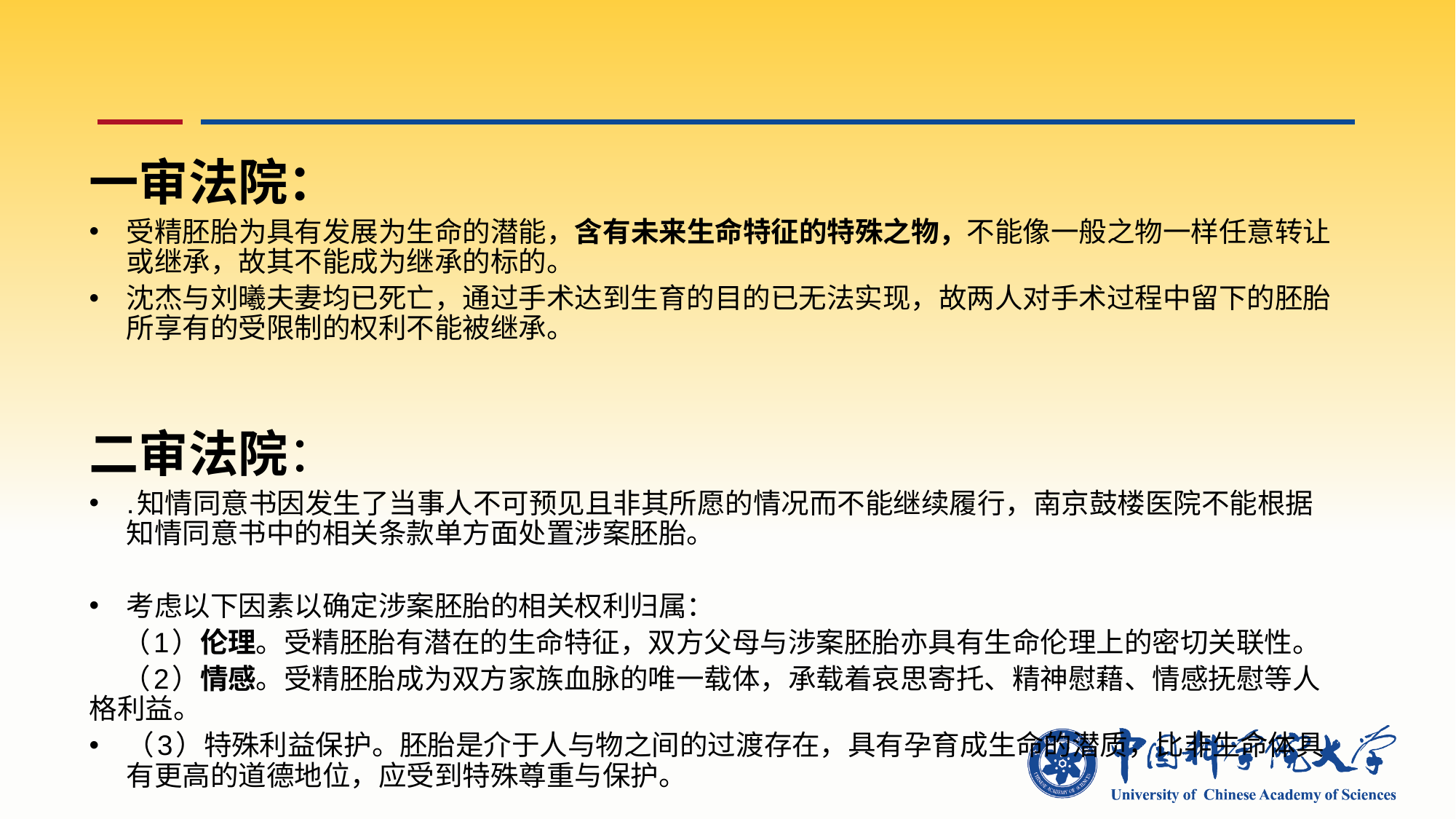

一审法院：
受精胚胎为具有发展为生命的潜能，含有未来生命特征的特殊之物，不能像一般之物一样任意转让或继承，故其不能成为继承的标的。
沈杰与刘曦夫妻均已死亡，通过手术达到生育的目的已无法实现，故两人对手术过程中留下的胚胎所享有的受限制的权利不能被继承。

二审法院：
.知情同意书因发生了当事人不可预见且非其所愿的情况而不能继续履行，南京鼓楼医院不能根据知情同意书中的相关条款单方面处置涉案胚胎。

考虑以下因素以确定涉案胚胎的相关权利归属：
     （1）伦理。受精胚胎有潜在的生命特征，双方父母与涉案胚胎亦具有生命伦理上的密切关联性。
     （2）情感。受精胚胎成为双方家族血脉的唯一载体，承载着哀思寄托、精神慰藉、情感抚慰等人格利益。
（3）特殊利益保护。胚胎是介于人与物之间的过渡存在，具有孕育成生命的潜质，比非生命体具有更高的道德地位，应受到特殊尊重与保护。